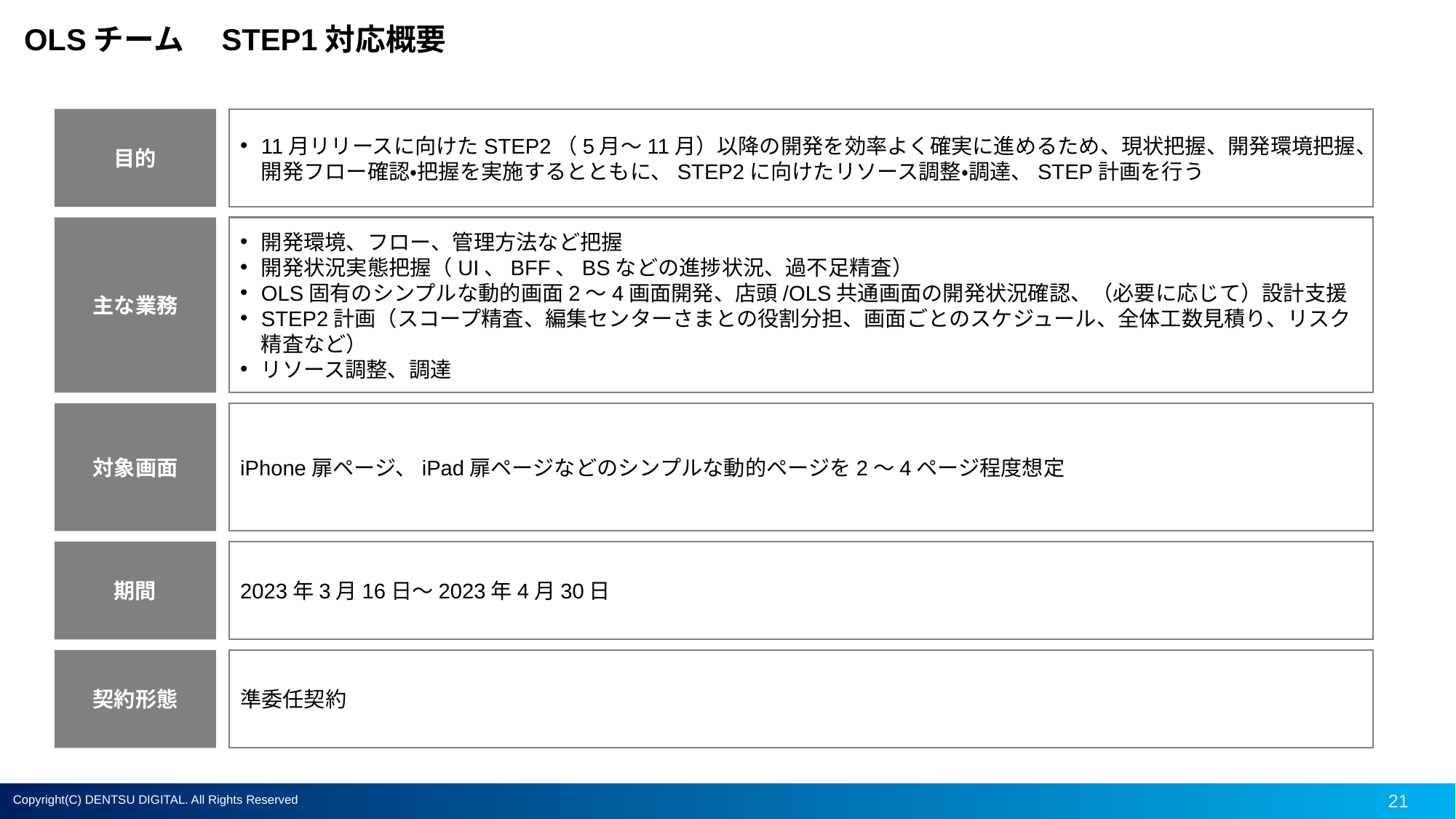

OLSチーム　STEP1対応概要
目的
11月リリースに向けたSTEP2（5月～11月）以降の開発を効率よく確実に進めるため、現状把握、開発環境把握、開発フロー確認・把握を実施するとともに、STEP2に向けたリソース調整・調達、STEP計画を行う
主な業務
開発環境、フロー、管理方法など把握
開発状況実態把握（UI、BFF、BSなどの進捗状況、過不足精査）
OLS固有のシンプルな動的画面2～4画面開発、店頭/OLS共通画面の開発状況確認、（必要に応じて）設計支援
STEP2計画（スコープ精査、編集センターさまとの役割分担、画面ごとのスケジュール、全体工数見積り、リスク精査など）
リソース調整、調達
対象画面
iPhone扉ページ、iPad扉ページなどのシンプルな動的ページを2～4ページ程度想定
期間
2023年3月16日～2023年4月30日
準委任契約
契約形態
21